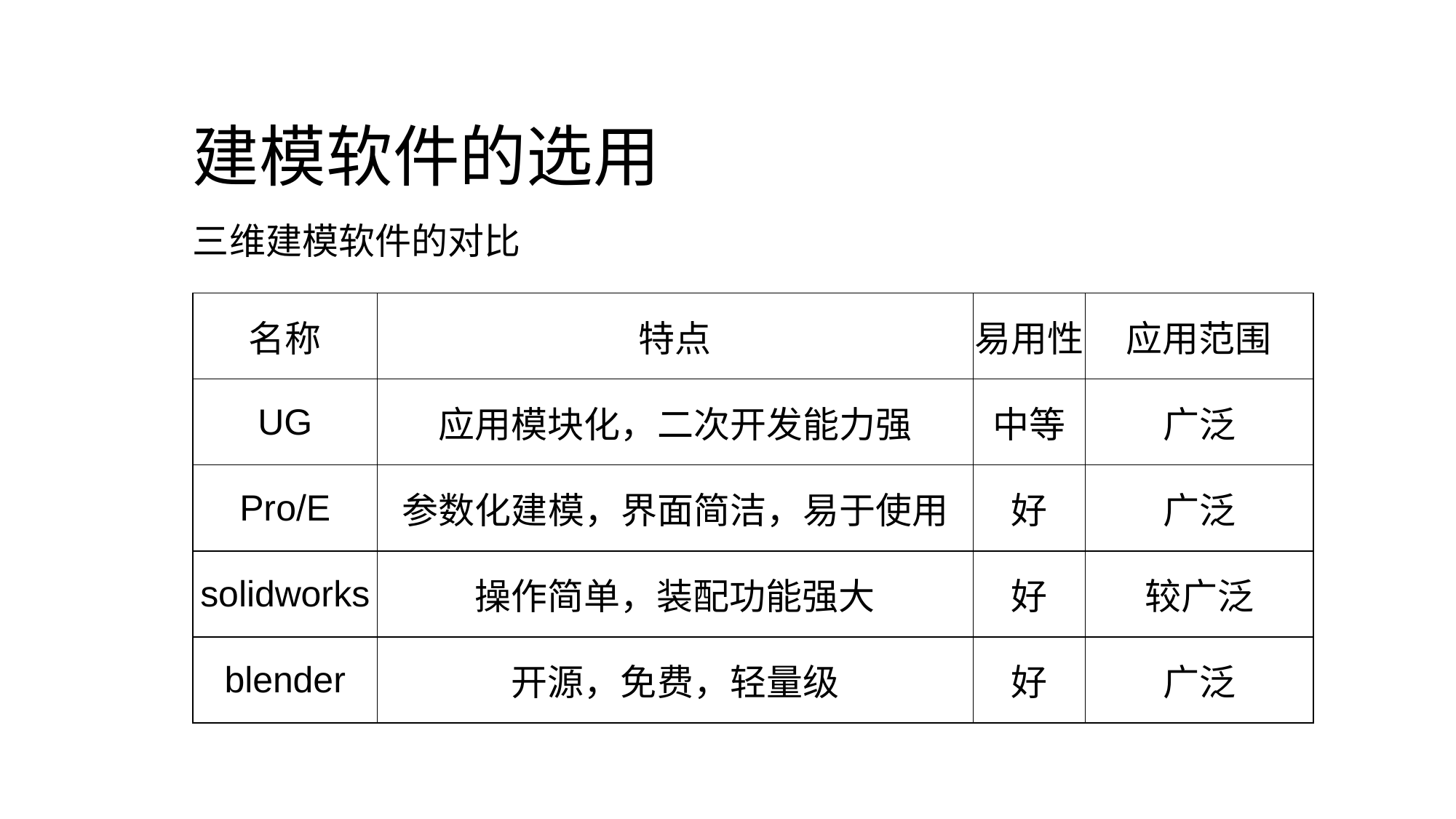

# 建模软件的选用
三维建模软件的对比
| 名称 | 特点 | 易用性 | 应用范围 |
| --- | --- | --- | --- |
| UG | 应用模块化，二次开发能力强 | 中等 | 广泛 |
| Pro/E | 参数化建模，界面简洁，易于使用 | 好 | 广泛 |
| solidworks | 操作简单，装配功能强大 | 好 | 较广泛 |
| blender | 开源，免费，轻量级 | 好 | 广泛 |
10